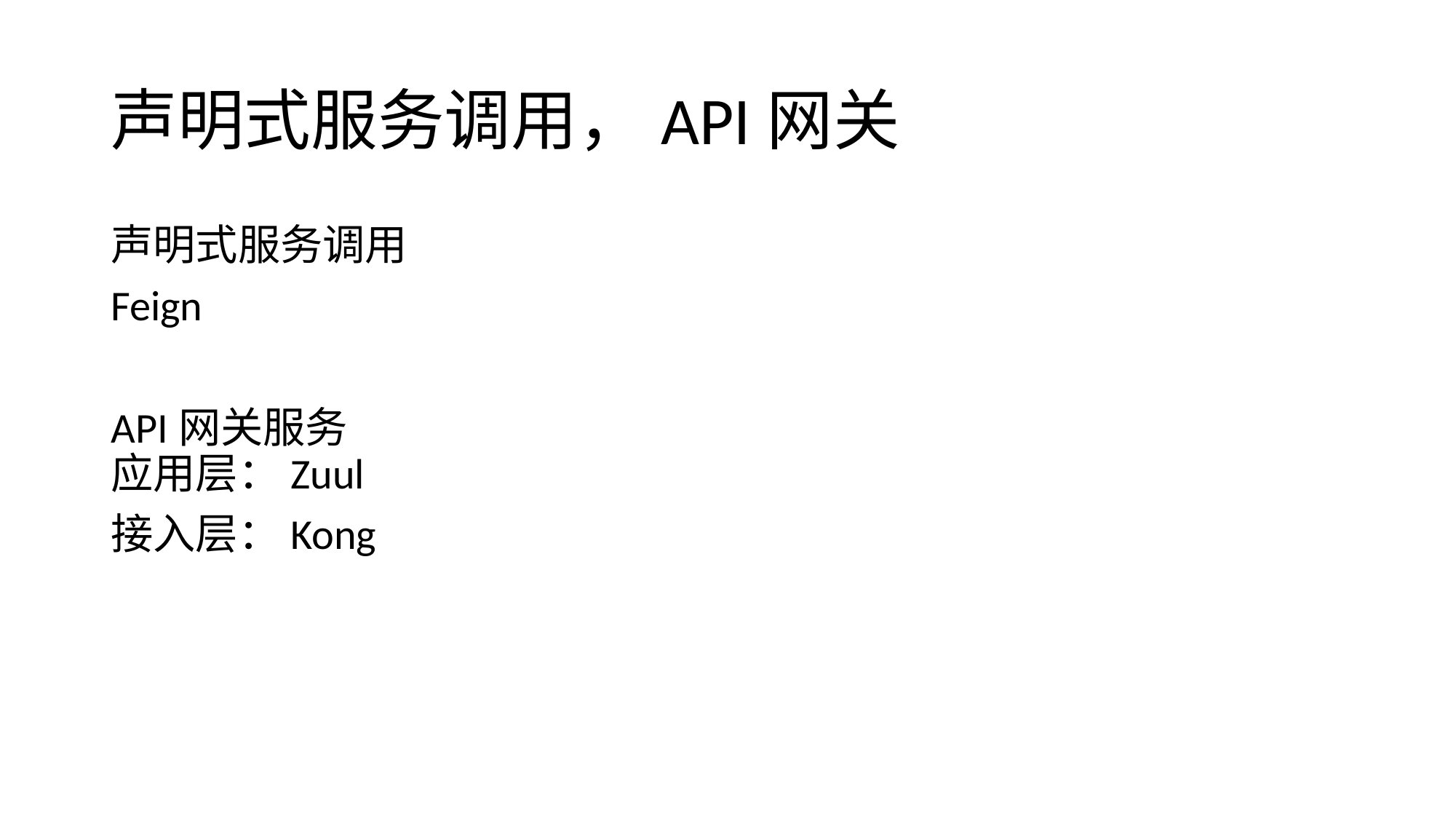

# 声明式服务调用，API网关
声明式服务调用
Feign

API网关服务
应用层：Zuul
接入层：Kong